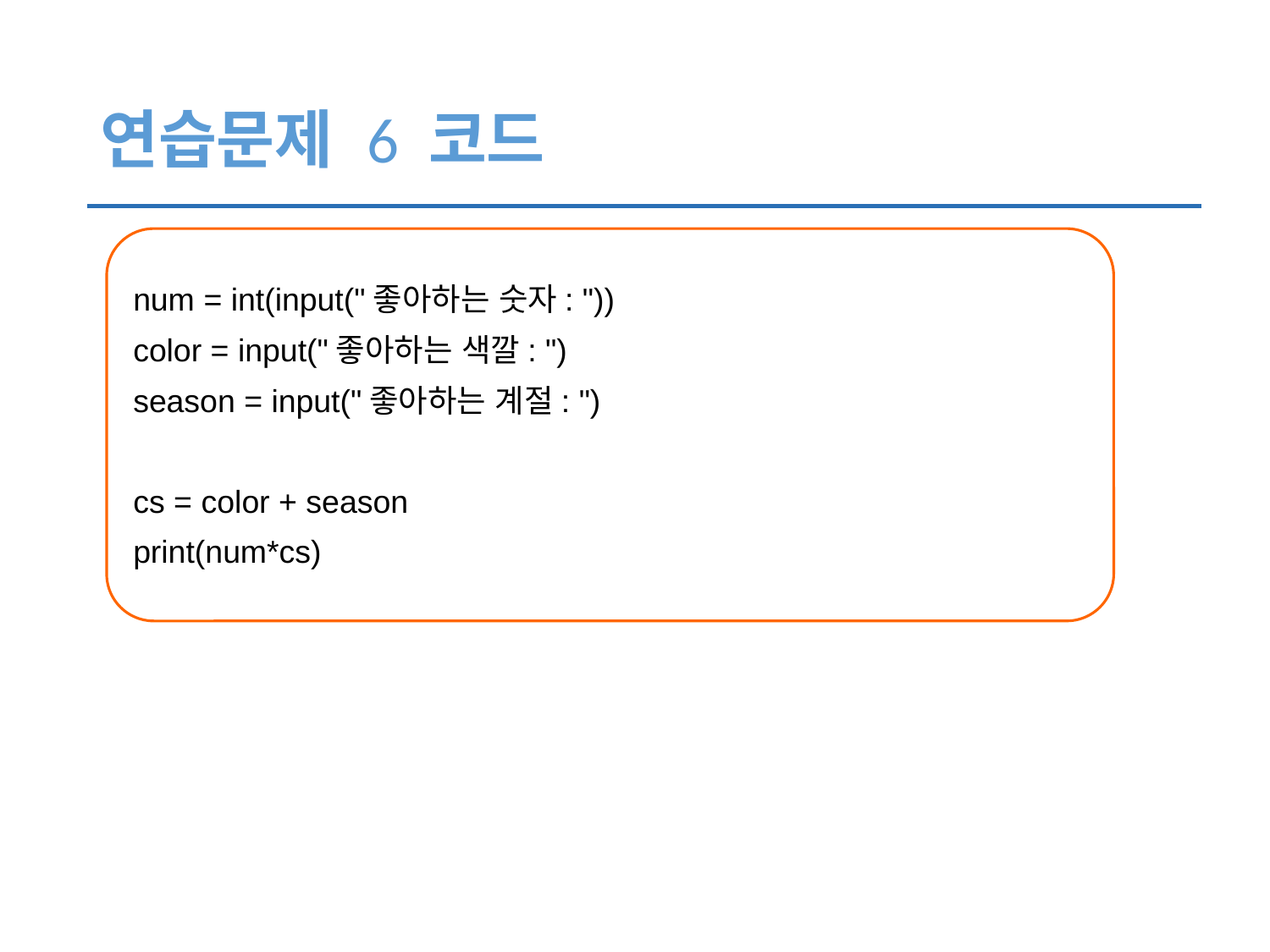

# 연습문제 6 코드
num = int(input("좋아하는 숫자: "))
color = input("좋아하는 색깔: ")
season = input("좋아하는 계절: ")

cs = color + season
print(num*cs)